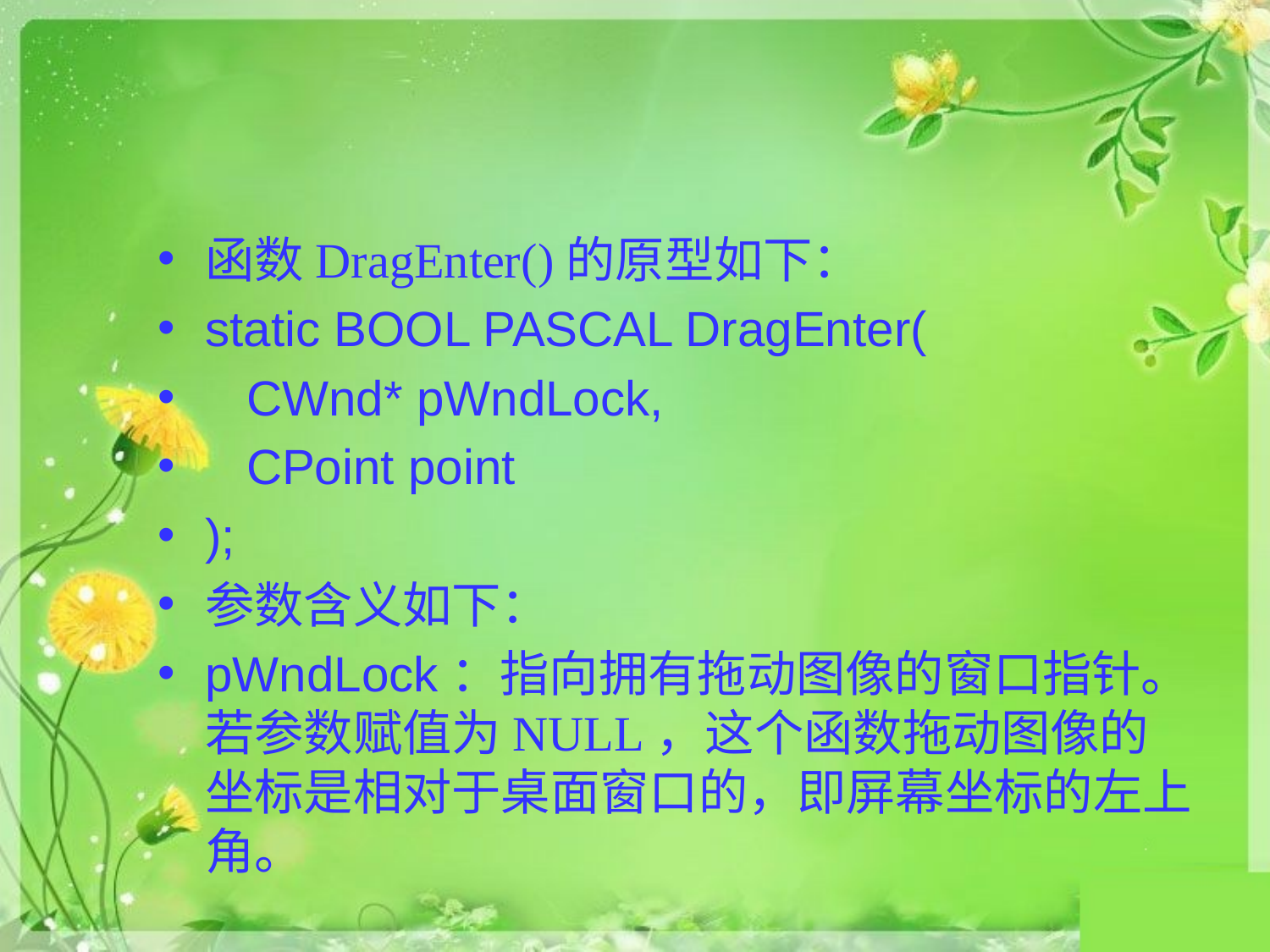

#
函数DragEnter()的原型如下：
static BOOL PASCAL DragEnter(
   CWnd* pWndLock,
   CPoint point
);
参数含义如下：
pWndLock：指向拥有拖动图像的窗口指针。若参数赋值为NULL，这个函数拖动图像的坐标是相对于桌面窗口的，即屏幕坐标的左上角。